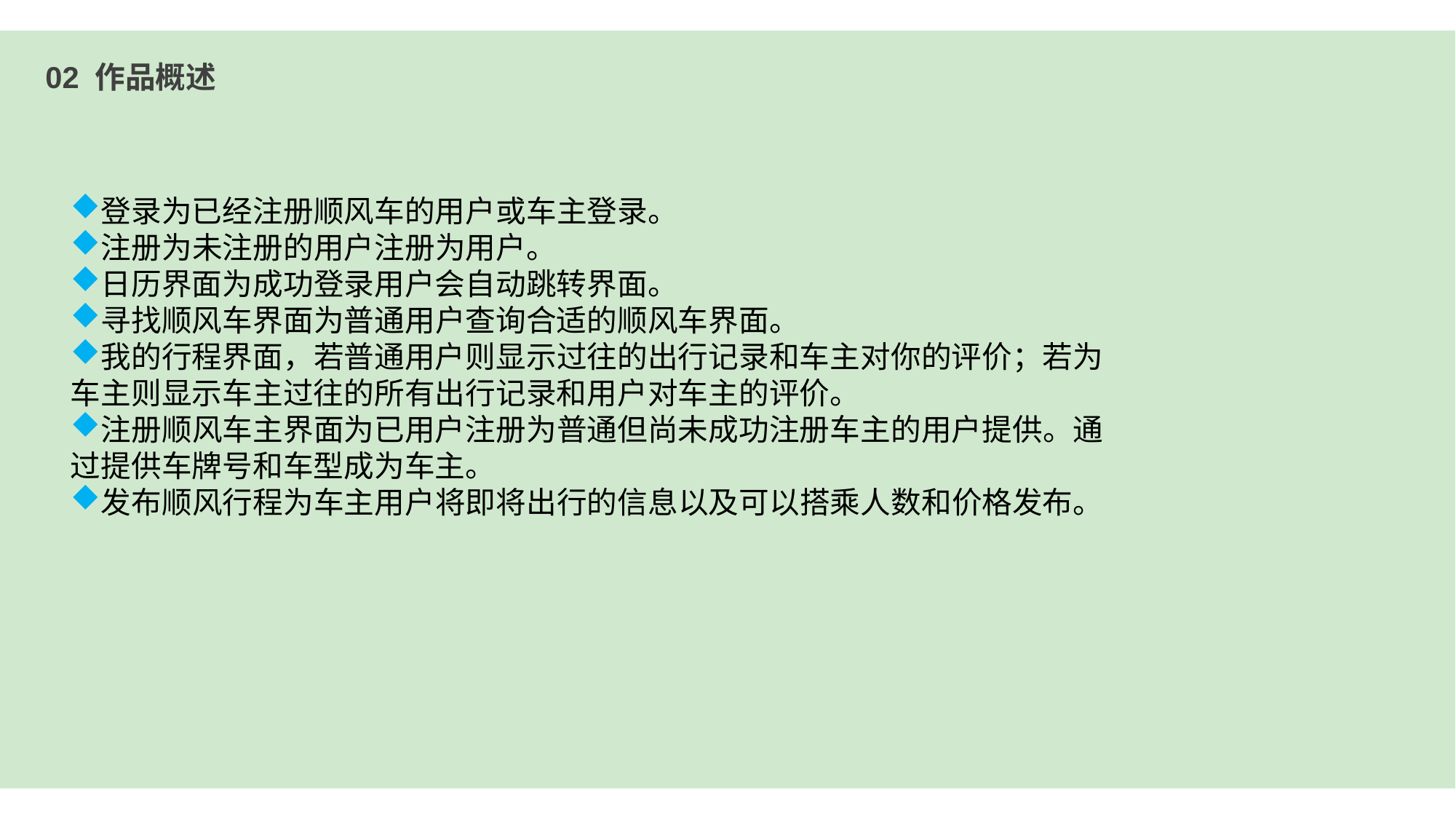

02 作品概述
登录为已经注册顺风车的用户或车主登录。
注册为未注册的用户注册为用户。
日历界面为成功登录用户会自动跳转界面。
寻找顺风车界面为普通用户查询合适的顺风车界面。
我的行程界面，若普通用户则显示过往的出行记录和车主对你的评价；若为车主则显示车主过往的所有出行记录和用户对车主的评价。
注册顺风车主界面为已用户注册为普通但尚未成功注册车主的用户提供。通过提供车牌号和车型成为车主。
发布顺风行程为车主用户将即将出行的信息以及可以搭乘人数和价格发布。